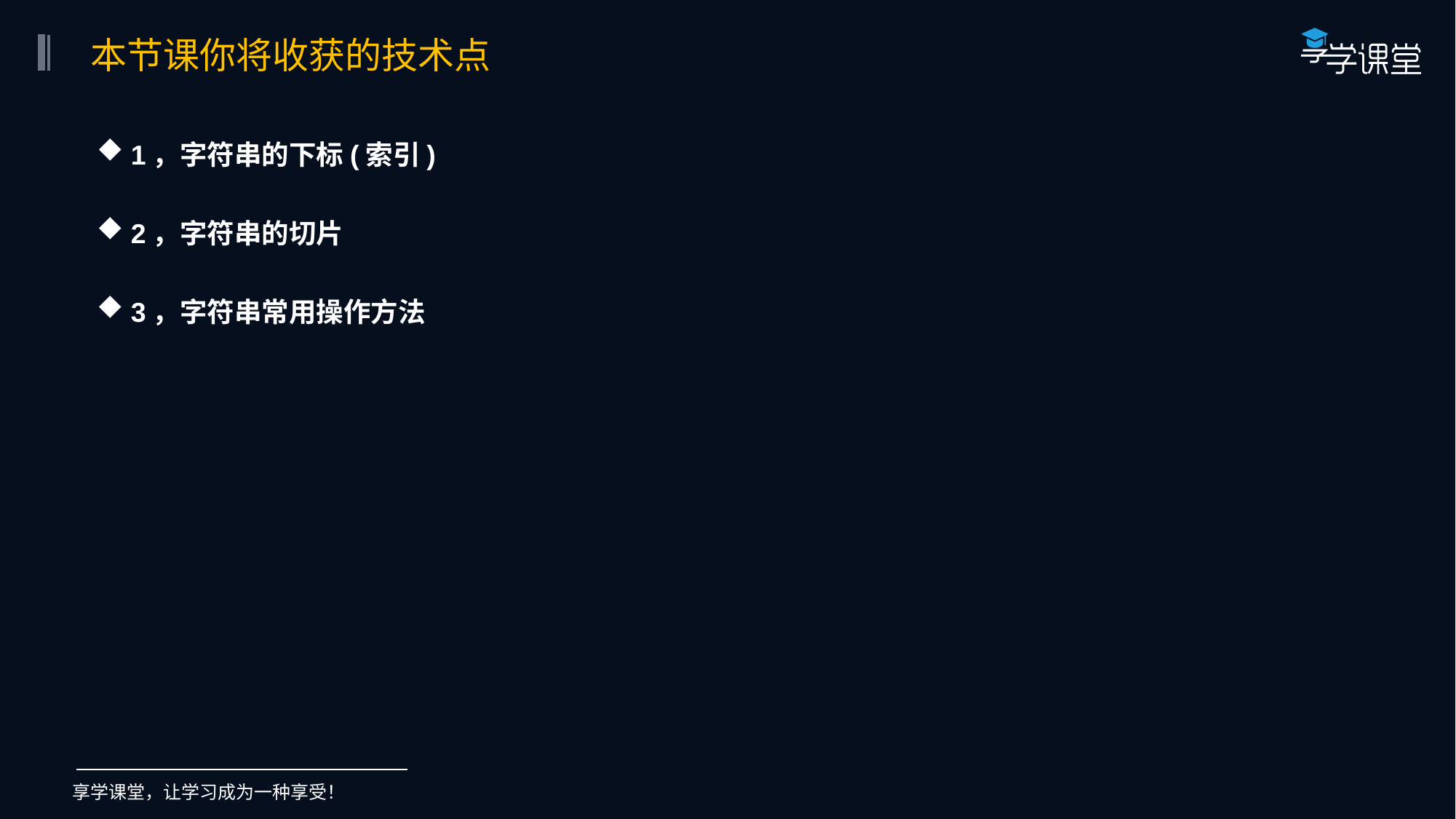

本节课你将收获的技术点
1，字符串的下标(索引)
2，字符串的切片
3，字符串常用操作方法